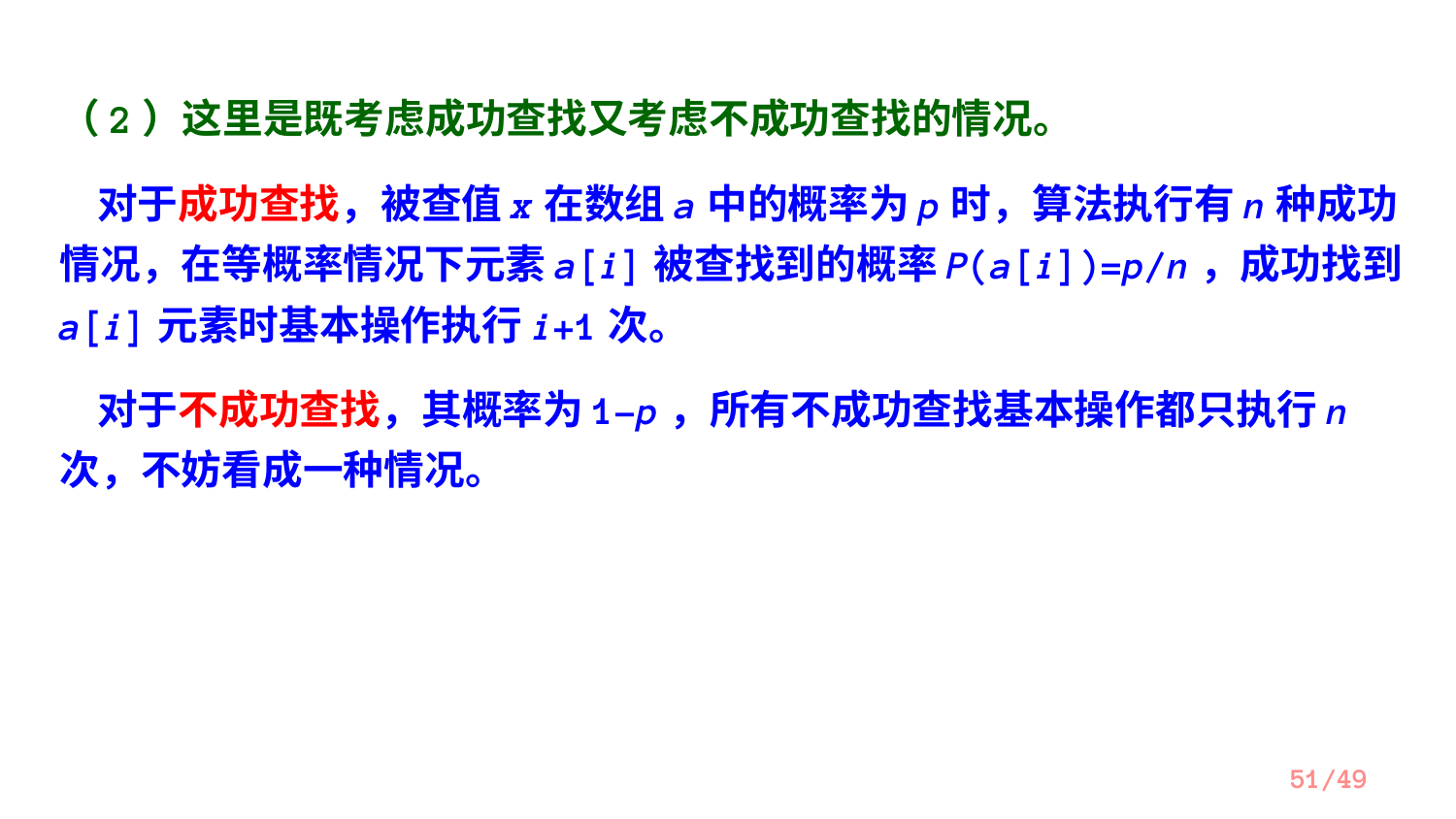

（2）这里是既考虑成功查找又考虑不成功查找的情况。
   对于成功查找，被查值x在数组a中的概率为p时，算法执行有n种成功情况，在等概率情况下元素a[i]被查找到的概率P(a[i])=p/n，成功找到a[i]元素时基本操作执行i+1次。
   对于不成功查找，其概率为1-p，所有不成功查找基本操作都只执行n次，不妨看成一种情况。
51/49